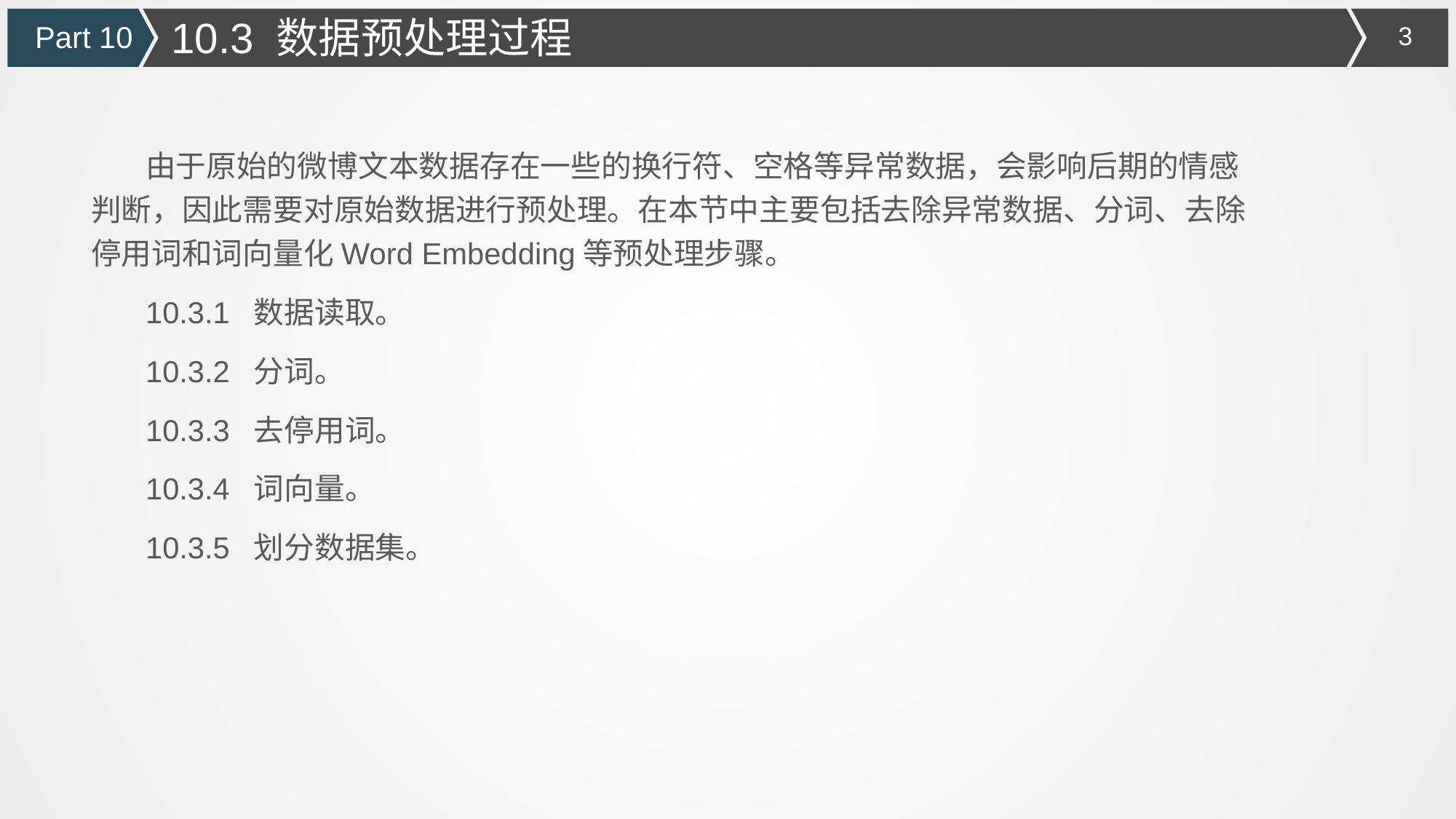

10.3 数据预处理过程
Part 10
由于原始的微博文本数据存在一些的换行符、空格等异常数据，会影响后期的情感判断，因此需要对原始数据进行预处理。在本节中主要包括去除异常数据、分词、去除停用词和词向量化Word Embedding等预处理步骤。
10.3.1  数据读取。
10.3.2  分词。
10.3.3  去停用词。
10.3.4  词向量。
10.3.5  划分数据集。